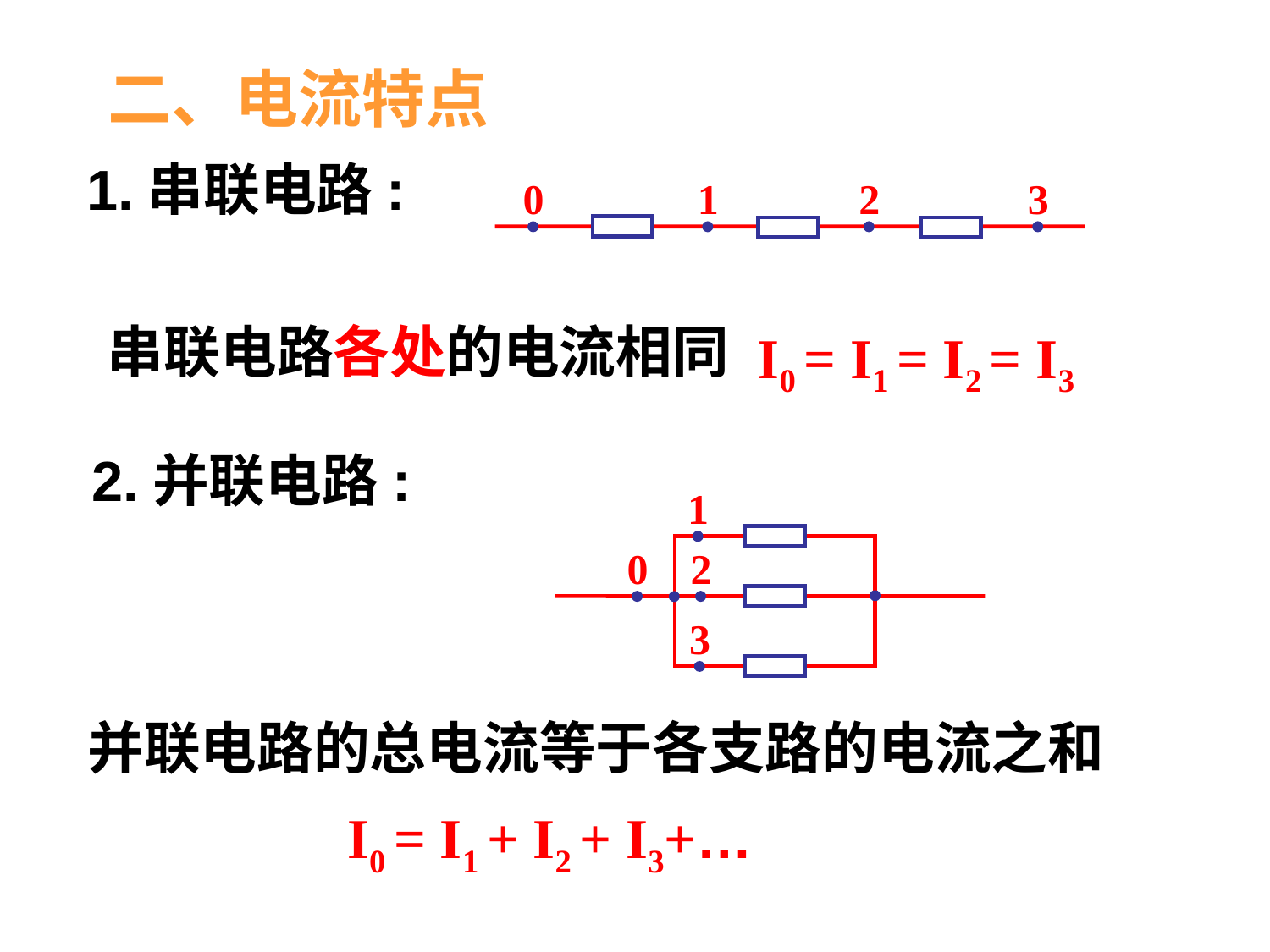

二、电流特点
1.串联电路:
0

1

2

3

串联电路各处的电流相同
I0 = I1 = I2 = I3
2.并联电路:
1

0

2

3

并联电路的总电流等于各支路的电流之和
I0 = I1 + I2 + I3+…